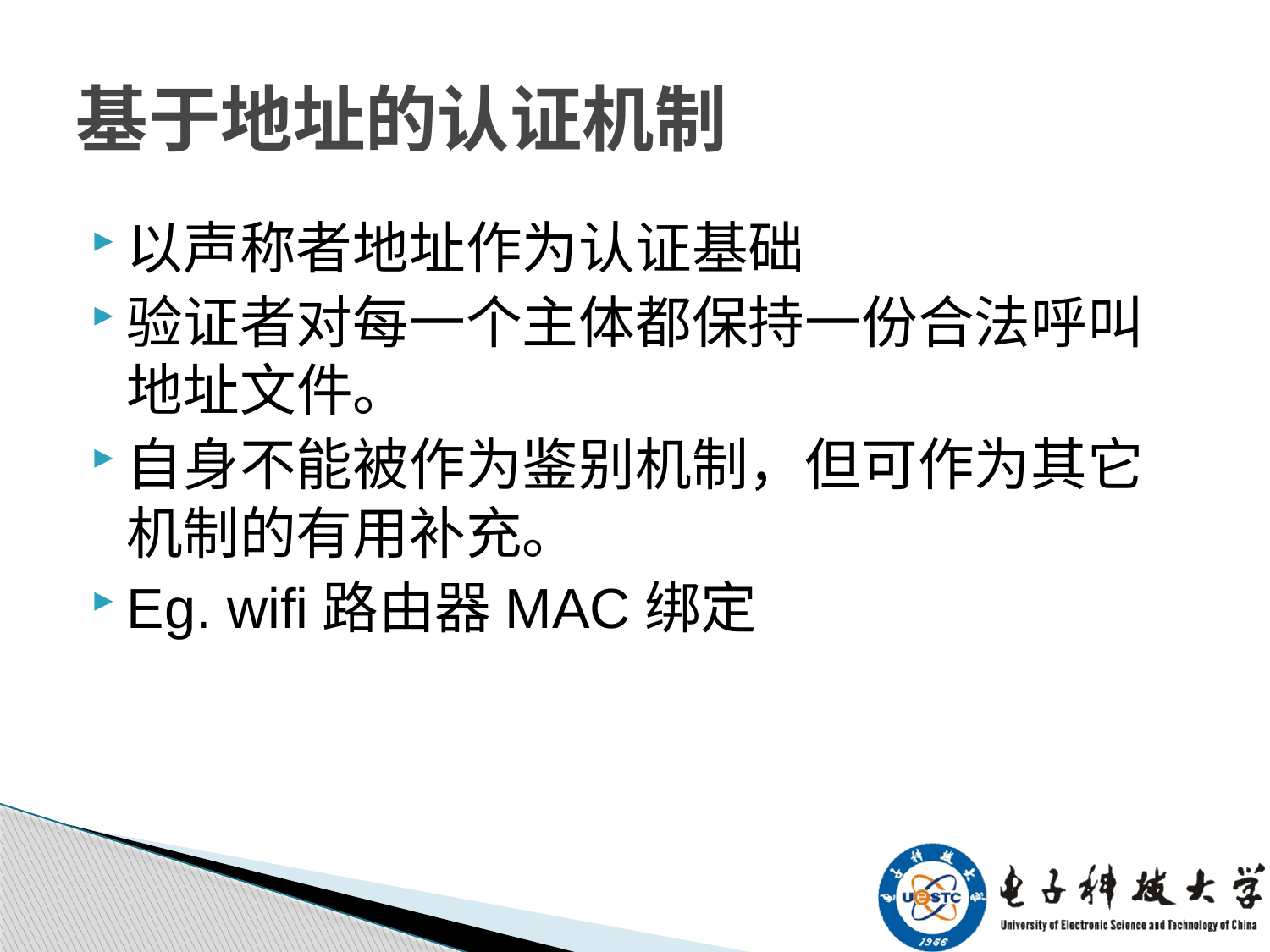

# 基于地址的认证机制
以声称者地址作为认证基础
验证者对每一个主体都保持一份合法呼叫地址文件。
自身不能被作为鉴别机制，但可作为其它机制的有用补充。
Eg. wifi路由器MAC绑定